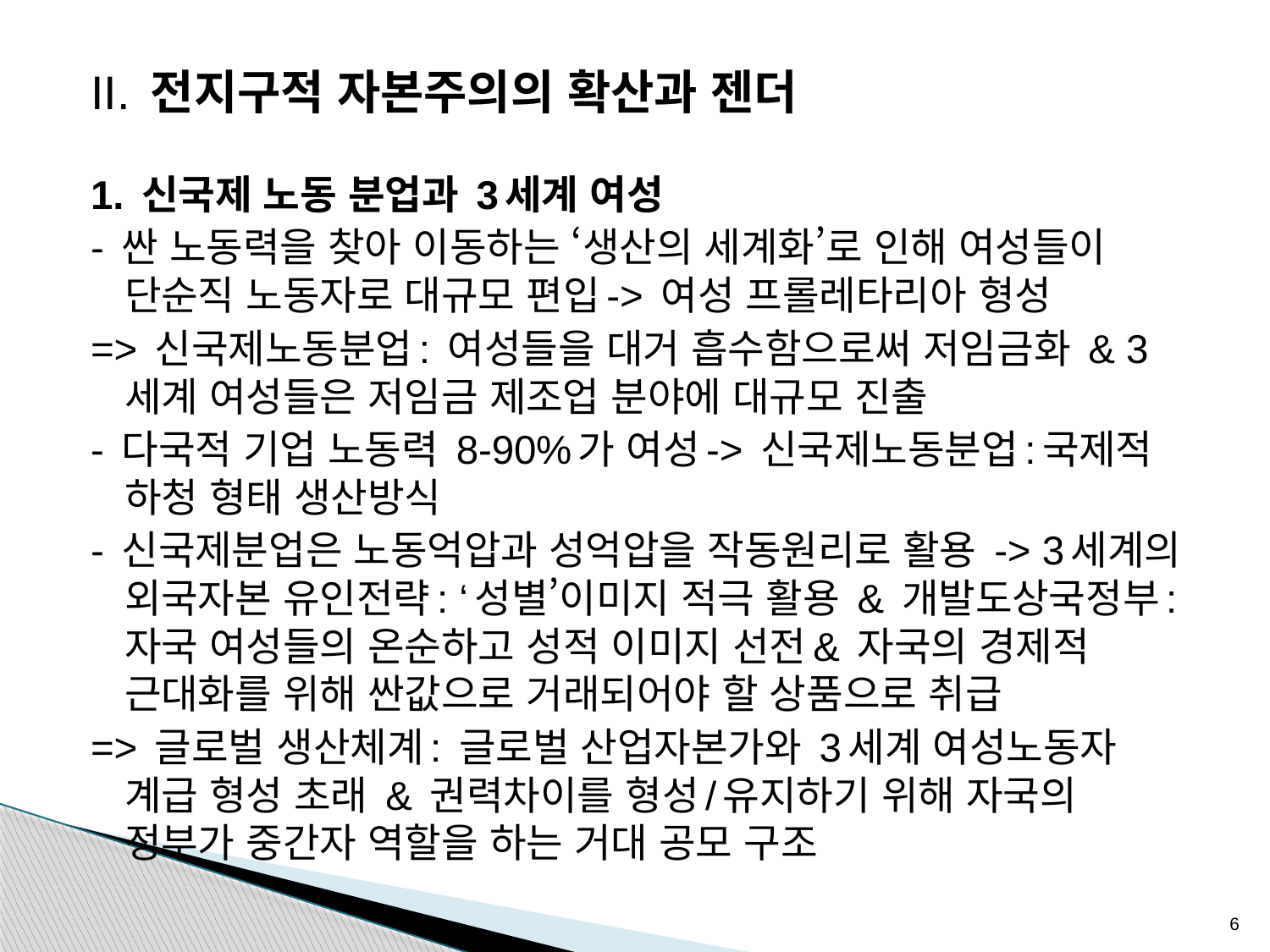

II. 전지구적 자본주의의 확산과 젠더

1. 신국제 노동 분업과 3세계 여성
- 싼 노동력을 찾아 이동하는 ‘생산의 세계화’로 인해 여성들이  단순직 노동자로 대규모 편입-> 여성 프롤레타리아 형성
=> 신국제노동분업: 여성들을 대거 흡수함으로써 저임금화 & 3세계 여성들은 저임금 제조업 분야에 대규모 진출
- 다국적 기업 노동력 8-90%가 여성-> 신국제노동분업:국제적 하청 형태 생산방식
- 신국제분업은 노동억압과 성억압을 작동원리로 활용 -> 3세계의 외국자본 유인전략: ‘성별’이미지 적극 활용 & 개발도상국정부: 자국 여성들의 온순하고 성적 이미지 선전& 자국의 경제적 근대화를 위해 싼값으로 거래되어야 할 상품으로 취급
=> 글로벌 생산체계: 글로벌 산업자본가와 3세계 여성노동자 계급 형성 초래 & 권력차이를 형성/유지하기 위해 자국의 정부가 중간자 역할을 하는 거대 공모 구조

6